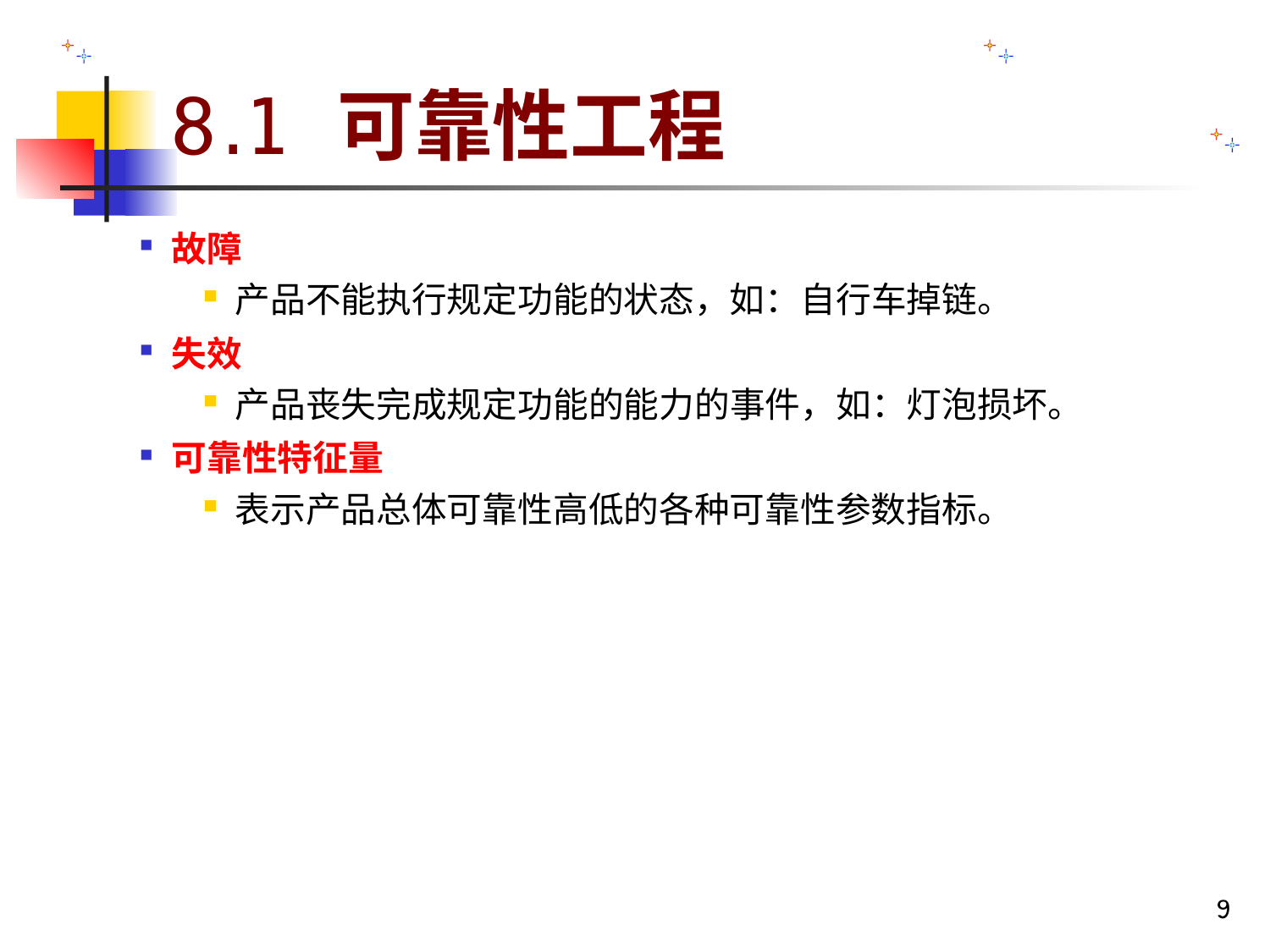

# 8.1 可靠性工程
故障
产品不能执行规定功能的状态，如：自行车掉链。
失效
产品丧失完成规定功能的能力的事件，如：灯泡损坏。
可靠性特征量
表示产品总体可靠性高低的各种可靠性参数指标。
9